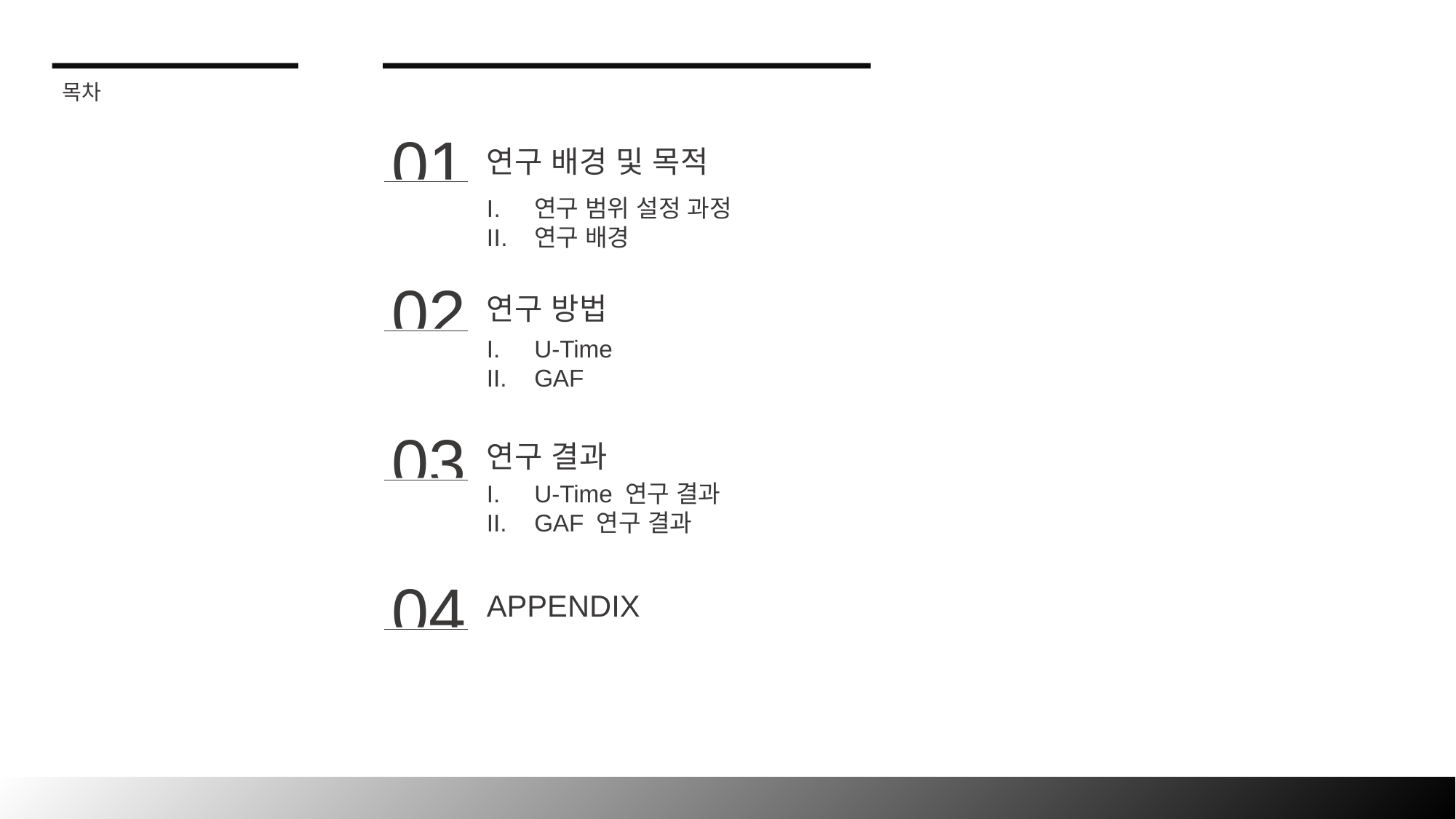

목차
01

연구 배경 및 목적
연구 범위 설정 과정
연구 배경
02

연구 방법
U-Time
GAF
03

연구 결과
U-Time 연구 결과
GAF 연구 결과
04

APPENDIX
2